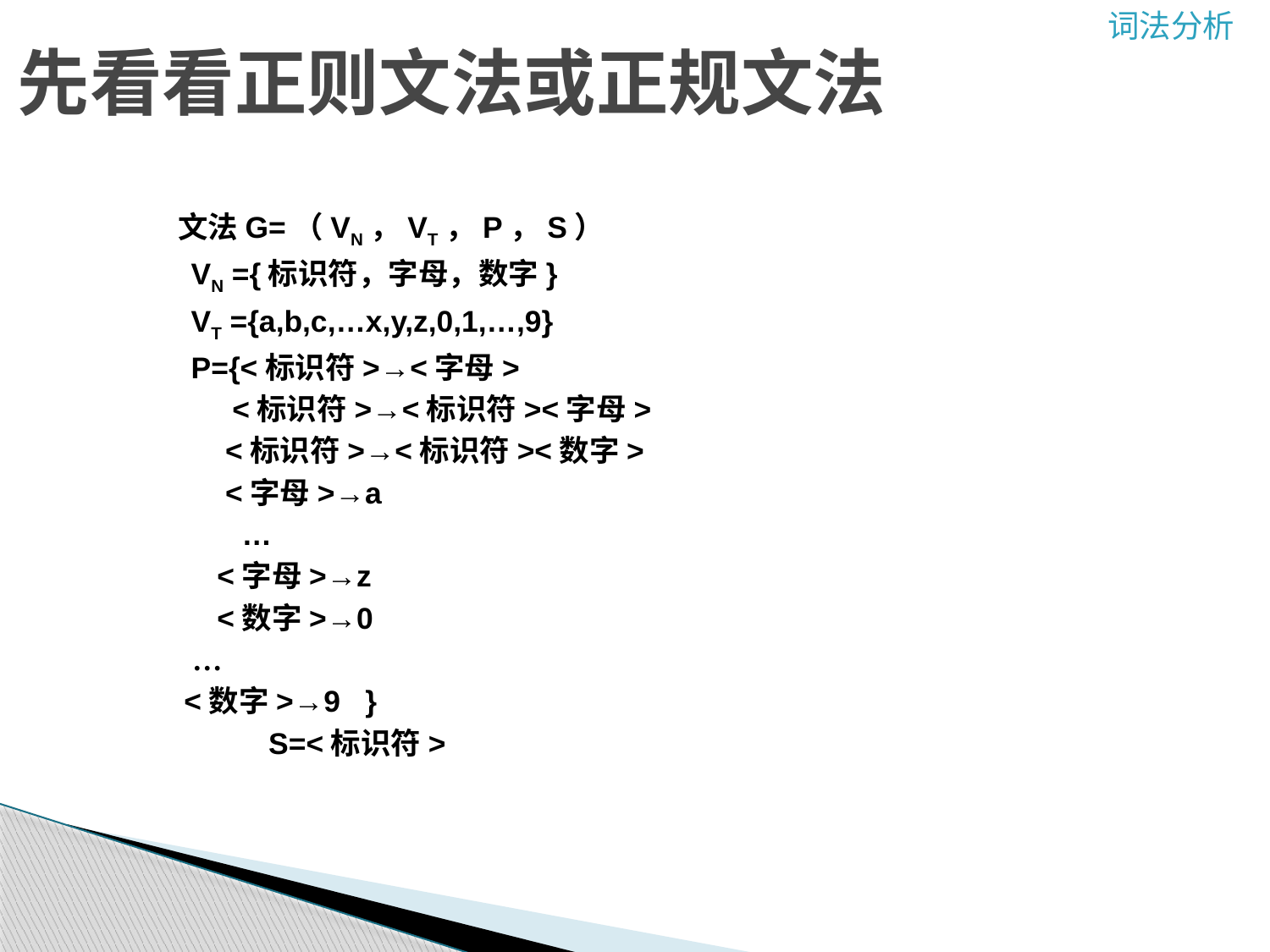

# 先看看正则文法或正规文法

         文法G=（VN，VT，P，S）
	      VN ={标识符，字母，数字}
	      VT ={a,b,c,…x,y,z,0,1,…,9}
	      P={<标识符>→<字母>
   	           <标识符>→<标识符><字母>
              <标识符>→<标识符><数字>
              <字母>→a
                …
             <字母>→z
             <数字>→0
          …
         <数字>→9   }
     	S=<标识符>